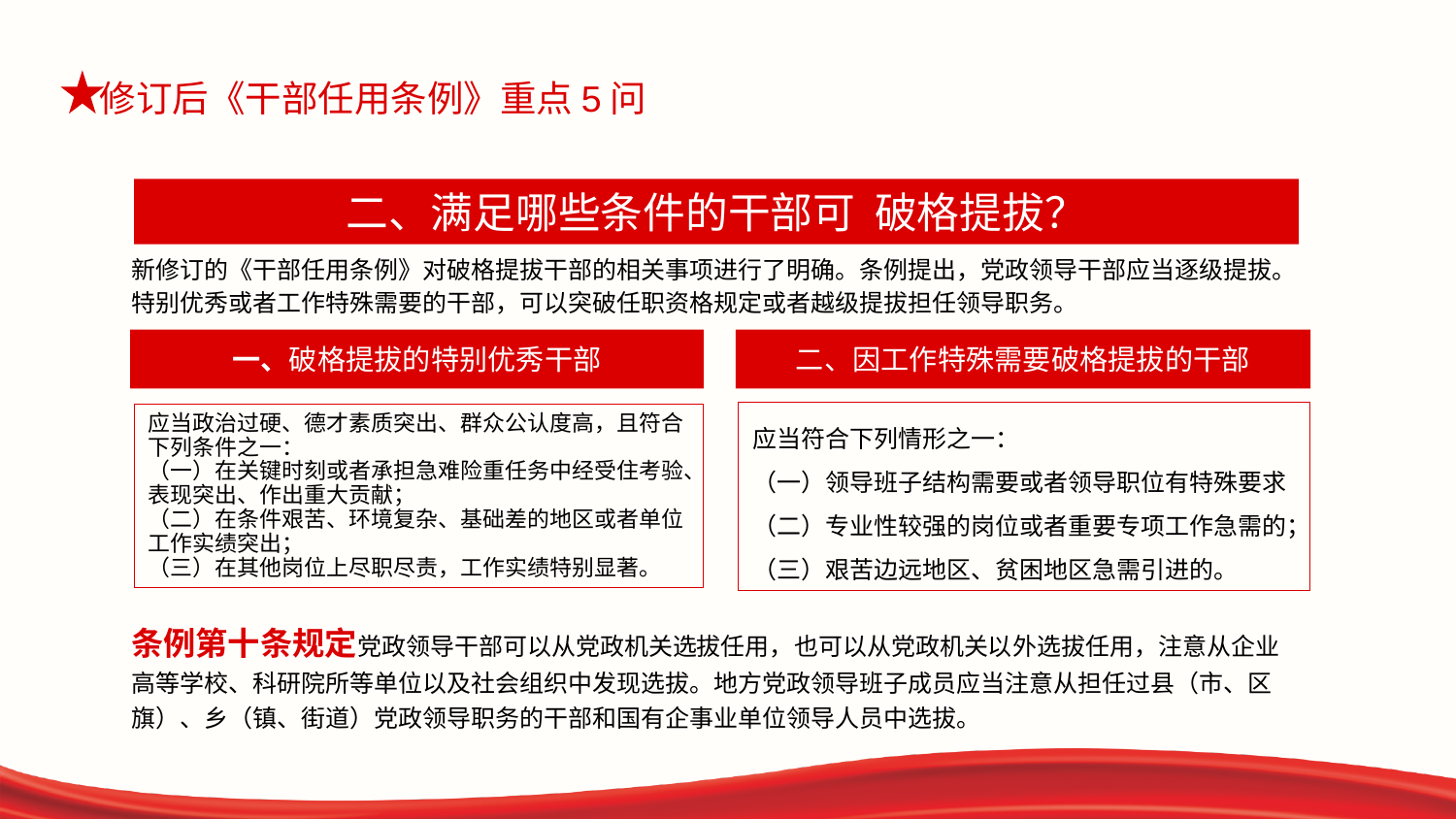

二、满足哪些条件的干部可  破格提拔？
新修订的《干部任用条例》对破格提拔干部的相关事项进行了明确。条例提出，党政领导干部应当逐级提拔。特别优秀或者工作特殊需要的干部，可以突破任职资格规定或者越级提拔担任领导职务。
一、破格提拔的特别优秀干部
二、因工作特殊需要破格提拔的干部
应当符合下列情形之一：
（一）领导班子结构需要或者领导职位有特殊要求
（二）专业性较强的岗位或者重要专项工作急需的；
（三）艰苦边远地区、贫困地区急需引进的。
应当政治过硬、德才素质突出、群众公认度高，且符合下列条件之一：
（一）在关键时刻或者承担急难险重任务中经受住考验、表现突出、作出重大贡献；
（二）在条件艰苦、环境复杂、基础差的地区或者单位工作实绩突出；
（三）在其他岗位上尽职尽责，工作实绩特别显著。
条例第十条规定党政领导干部可以从党政机关选拔任用，也可以从党政机关以外选拔任用，注意从企业
高等学校、科研院所等单位以及社会组织中发现选拔。地方党政领导班子成员应当注意从担任过县（市、区旗）、乡（镇、街道）党政领导职务的干部和国有企事业单位领导人员中选拔。